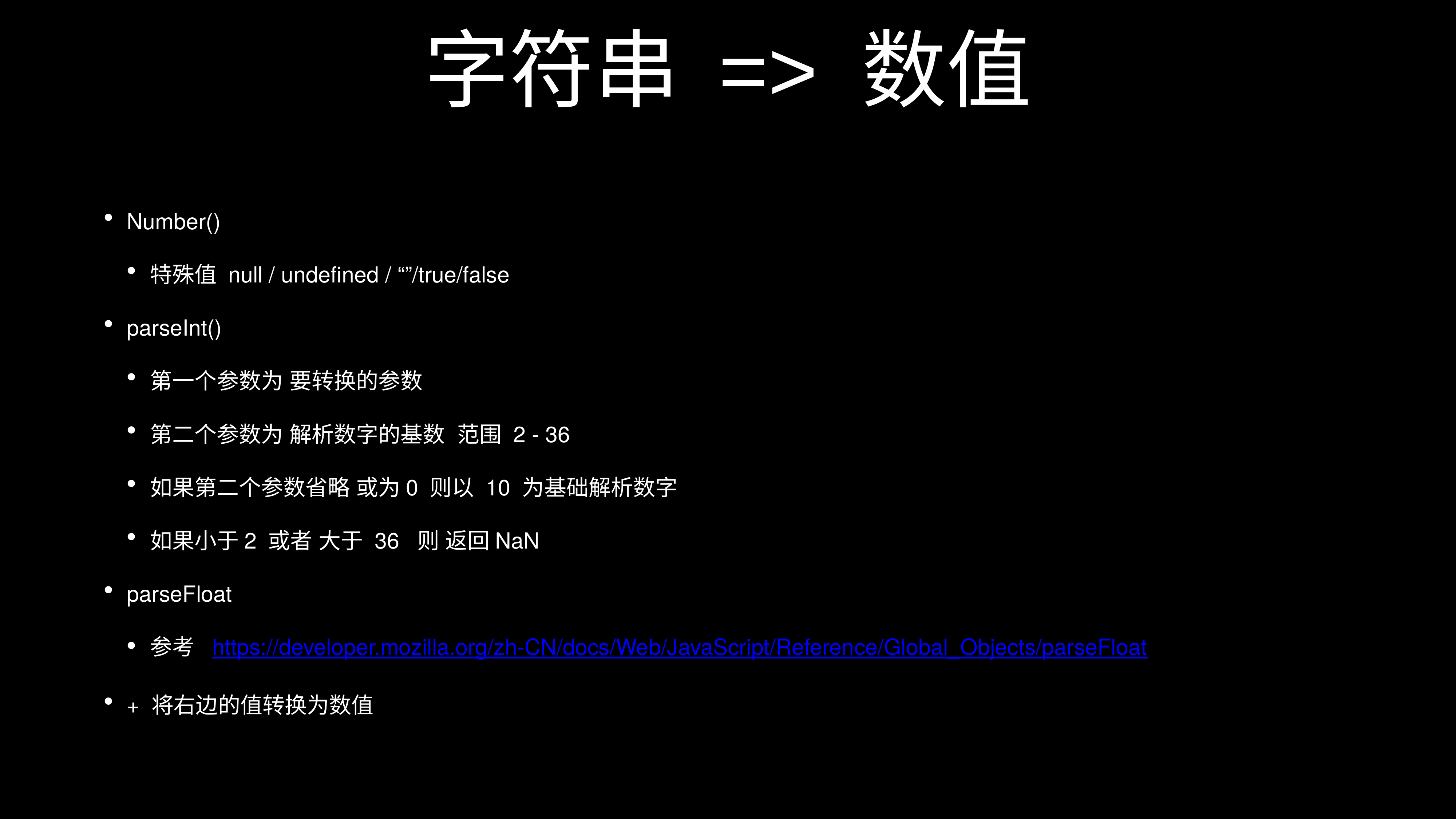

# 字符串 => 数值
Number()
特殊值 null / undefined / “”/true/false
parseInt()
第一个参数为 要转换的参数
第二个参数为 解析数字的基数  范围 2 - 36
如果第二个参数省略 或为0 则以 10 为基础解析数字
如果小于2 或者 大于 36  则 返回NaN
parseFloat
参考  https://developer.mozilla.org/zh-CN/docs/Web/JavaScript/Reference/Global_Objects/parseFloat
+ 将右边的值转换为数值